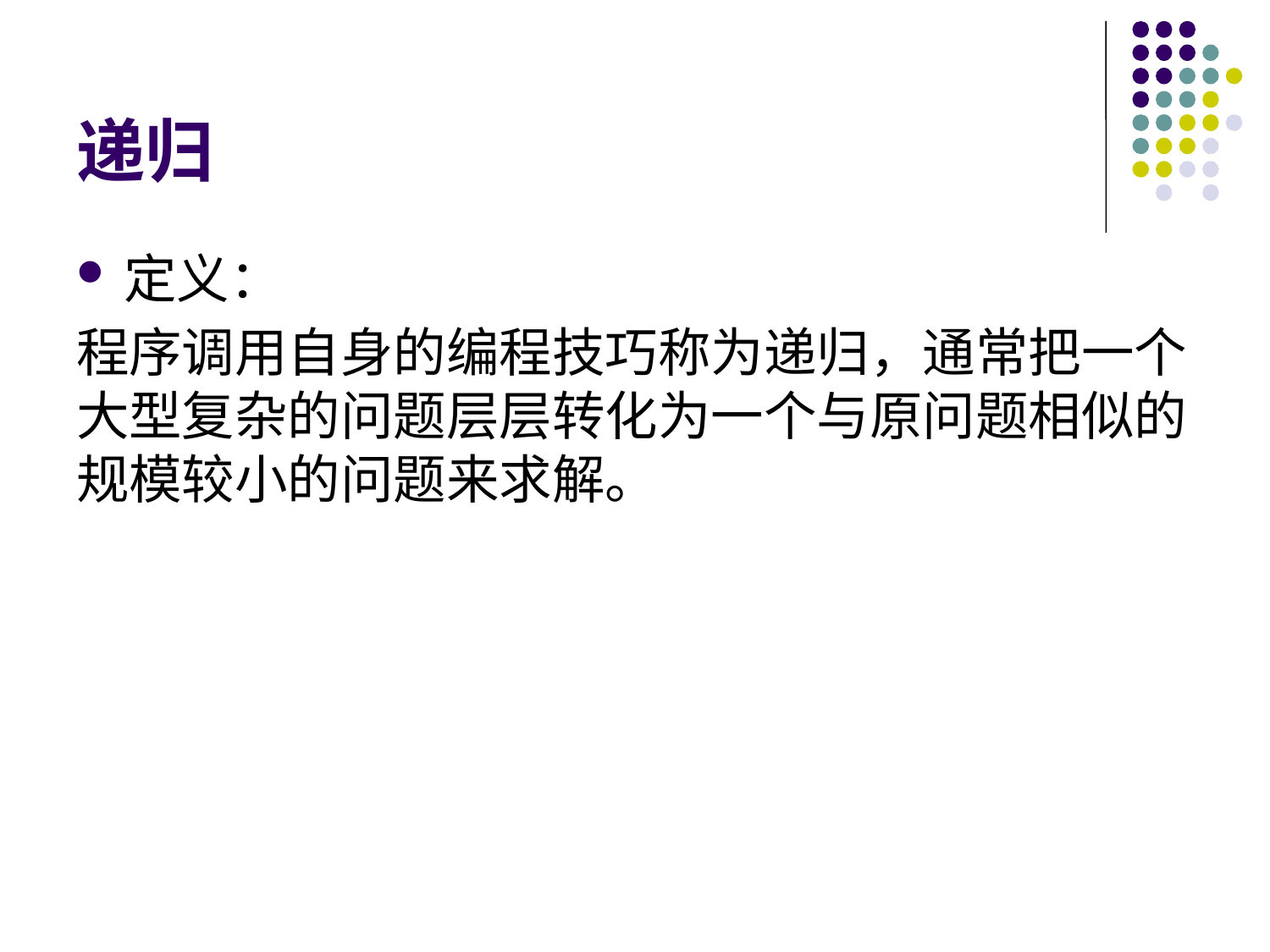

# 递归
定义：
程序调用自身的编程技巧称为递归，通常把一个大型复杂的问题层层转化为一个与原问题相似的规模较小的问题来求解。